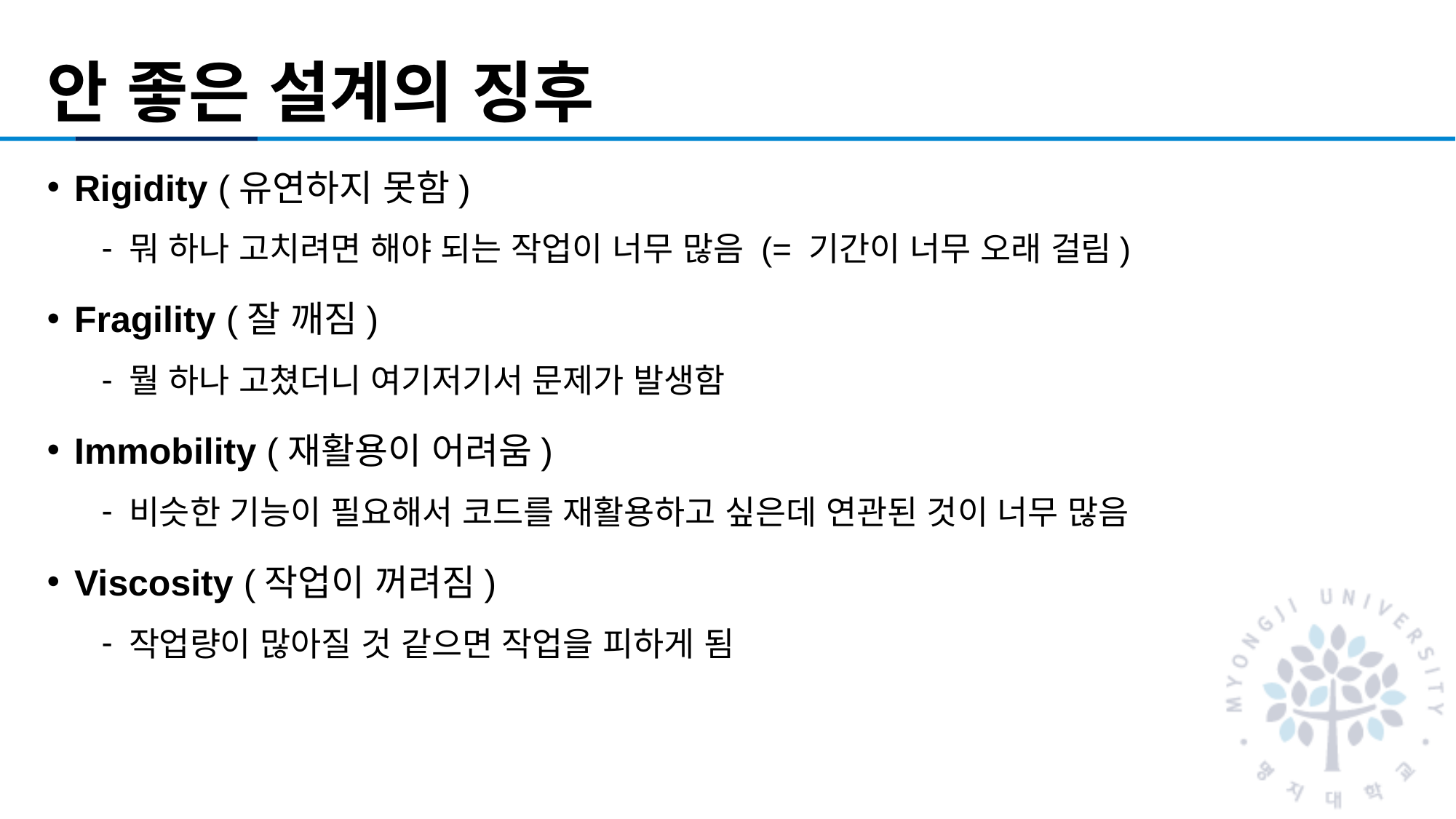

# 안 좋은 설계의 징후
Rigidity (유연하지 못함)
뭐 하나 고치려면 해야 되는 작업이 너무 많음 (= 기간이 너무 오래 걸림)
Fragility (잘 깨짐)
뭘 하나 고쳤더니 여기저기서 문제가 발생함
Immobility (재활용이 어려움)
비슷한 기능이 필요해서 코드를 재활용하고 싶은데 연관된 것이 너무 많음
Viscosity (작업이 꺼려짐)
작업량이 많아질 것 같으면 작업을 피하게 됨